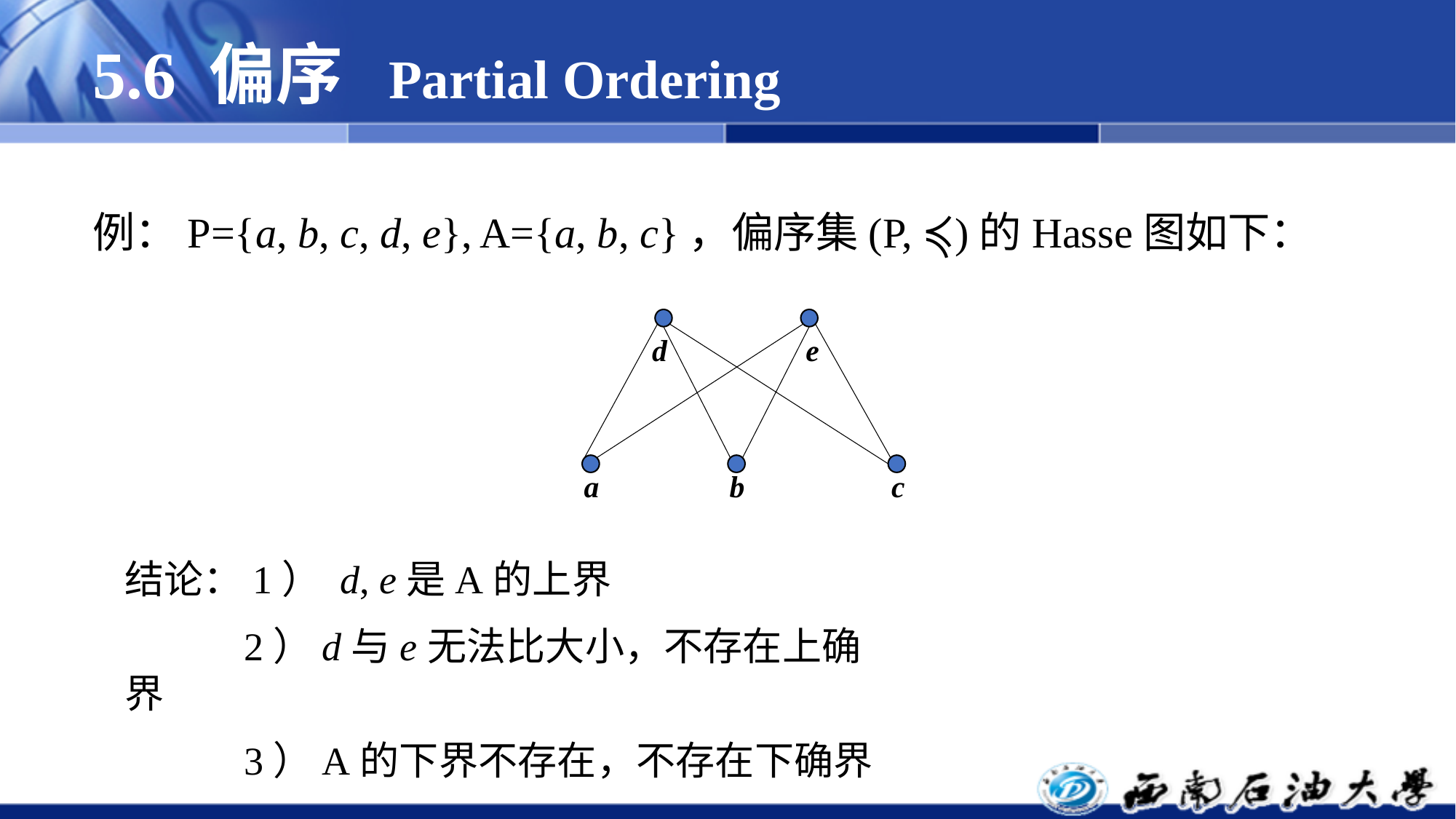

# 5.6 偏序  Partial Ordering
例：P={a, b, c, d, e}, A={a, b, c}，偏序集(P, ≼)的Hasse图如下：

d
e

a
b
c
结论：1） d, e是A的上界
     	 2）d与e无法比大小，不存在上确界
      	 3）A的下界不存在，不存在下确界